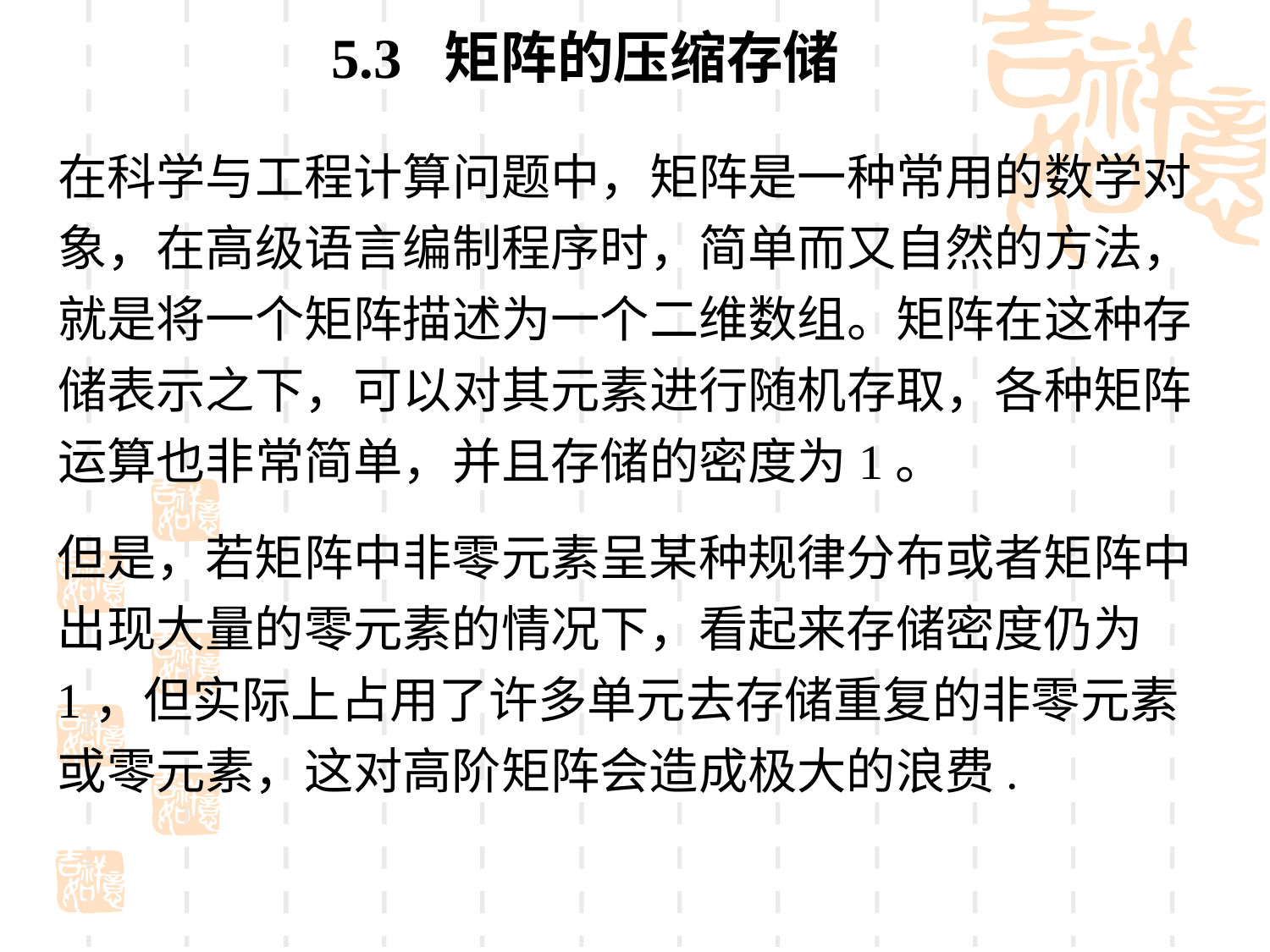

5.3  矩阵的压缩存储
# 在科学与工程计算问题中，矩阵是一种常用的数学对象，在高级语言编制程序时，简单而又自然的方法，就是将一个矩阵描述为一个二维数组。矩阵在这种存储表示之下，可以对其元素进行随机存取，各种矩阵运算也非常简单，并且存储的密度为1。
但是，若矩阵中非零元素呈某种规律分布或者矩阵中出现大量的零元素的情况下，看起来存储密度仍为1，但实际上占用了许多单元去存储重复的非零元素或零元素，这对高阶矩阵会造成极大的浪费.